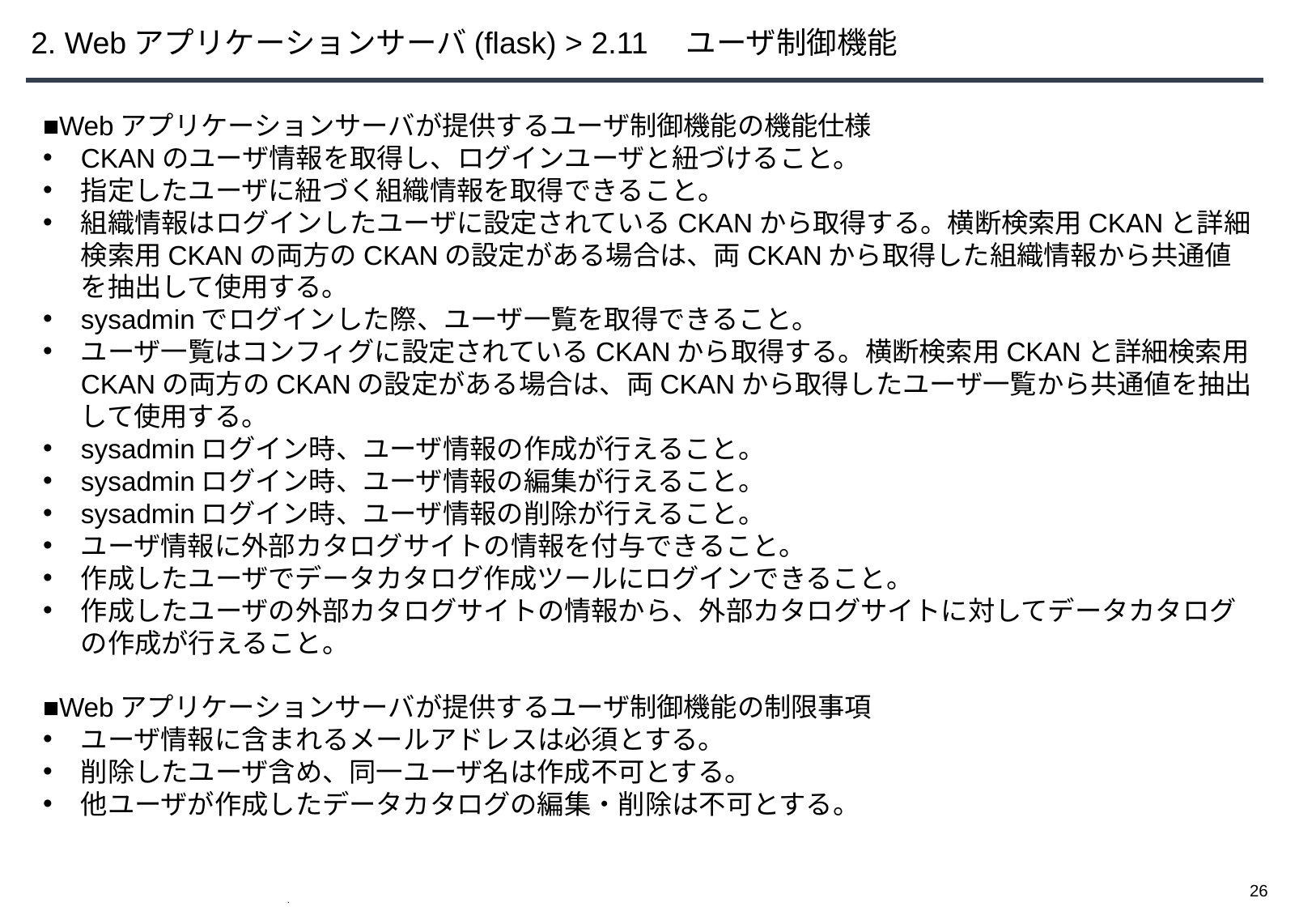

# 2. Webアプリケーションサーバ(flask) > 2.11　ユーザ制御機能
■Webアプリケーションサーバが提供するユーザ制御機能の機能仕様
CKANのユーザ情報を取得し、ログインユーザと紐づけること。
指定したユーザに紐づく組織情報を取得できること。
組織情報はログインしたユーザに設定されているCKANから取得する。横断検索用CKANと詳細検索用CKANの両方のCKANの設定がある場合は、両CKANから取得した組織情報から共通値を抽出して使用する。
sysadminでログインした際、ユーザ一覧を取得できること。
ユーザ一覧はコンフィグに設定されているCKANから取得する。横断検索用CKANと詳細検索用CKANの両方のCKANの設定がある場合は、両CKANから取得したユーザ一覧から共通値を抽出して使用する。
sysadminログイン時、ユーザ情報の作成が行えること。
sysadminログイン時、ユーザ情報の編集が行えること。
sysadminログイン時、ユーザ情報の削除が行えること。
ユーザ情報に外部カタログサイトの情報を付与できること。
作成したユーザでデータカタログ作成ツールにログインできること。
作成したユーザの外部カタログサイトの情報から、外部カタログサイトに対してデータカタログの作成が行えること。

■Webアプリケーションサーバが提供するユーザ制御機能の制限事項
ユーザ情報に含まれるメールアドレスは必須とする。
削除したユーザ含め、同一ユーザ名は作成不可とする。
他ユーザが作成したデータカタログの編集・削除は不可とする。